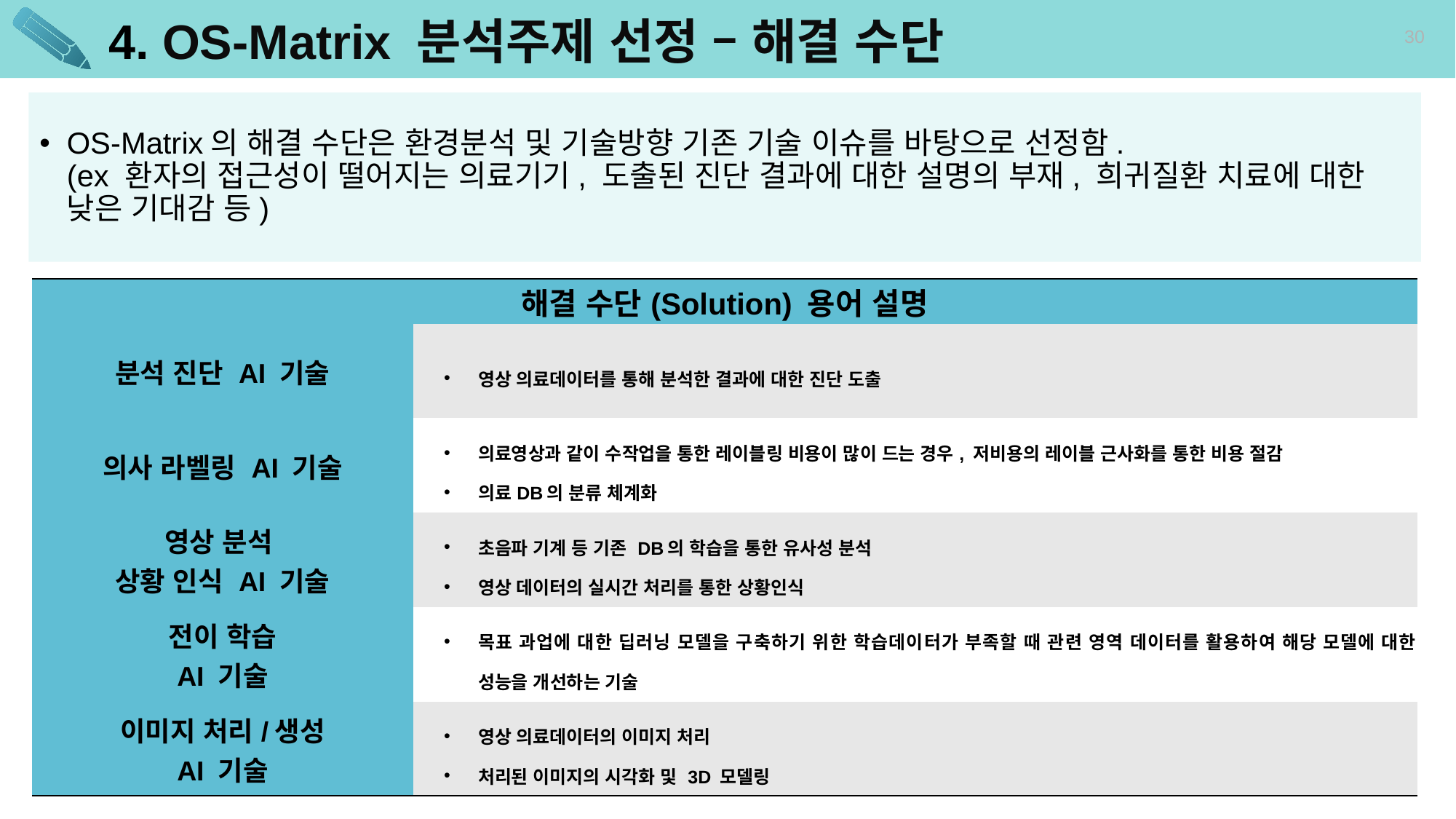

# 4. OS-Matrix 분석주제 선정 – 해결 수단
30
OS-Matrix의 해결 수단은 환경분석 및 기술방향 기존 기술 이슈를 바탕으로 선정함.
(ex 환자의 접근성이 떨어지는 의료기기, 도출된 진단 결과에 대한 설명의 부재, 희귀질환 치료에 대한 낮은 기대감 등)
| 해결 수단(Solution) 용어 설명 |  |
| --- | --- |
| 분석 진단 AI 기술 | 영상 의료데이터를 통해 분석한 결과에 대한 진단 도출 |
| 의사 라벨링 AI 기술 | 의료영상과 같이 수작업을 통한 레이블링 비용이 많이 드는 경우, 저비용의 레이블 근사화를 통한 비용 절감 의료DB의 분류 체계화 |
| 영상 분석 상황 인식 AI 기술 | 초음파 기계 등 기존 DB의 학습을 통한 유사성 분석 영상 데이터의 실시간 처리를 통한 상황인식 |
| 전이 학습 AI 기술 | 목표 과업에 대한 딥러닝 모델을 구축하기 위한 학습데이터가 부족할 때 관련 영역 데이터를 활용하여 해당 모델에 대한 성능을 개선하는 기술 |
| 이미지 처리/생성 AI 기술 | 영상 의료데이터의 이미지 처리 처리된 이미지의 시각화 및 3D 모델링 |